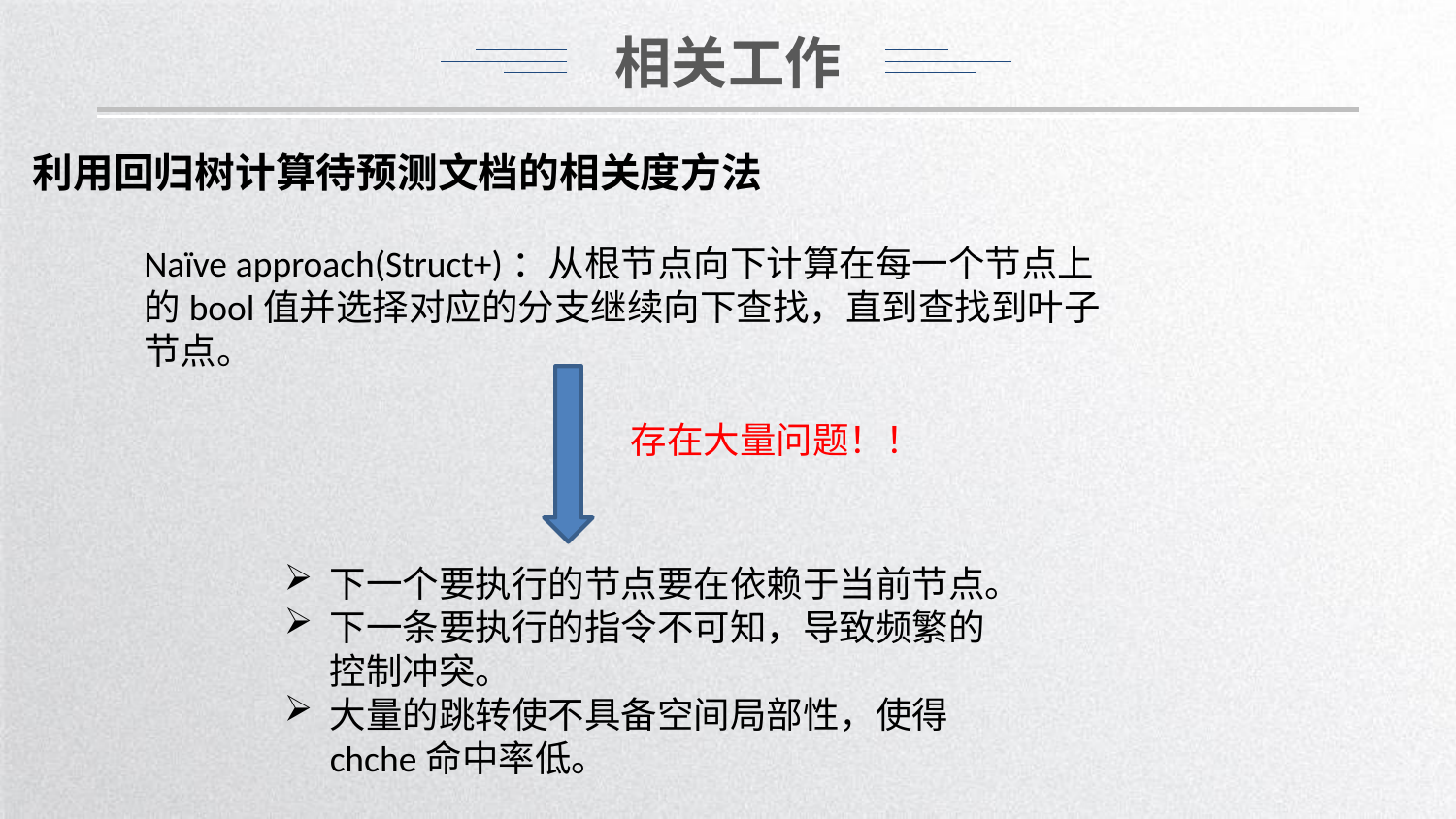

相关工作

利用回归树计算待预测文档的相关度方法
Naïve approach(Struct+)：从根节点向下计算在每一个节点上的bool值并选择对应的分支继续向下查找，直到查找到叶子节点。
存在大量问题！！

下一个要执行的节点要在依赖于当前节点。
下一条要执行的指令不可知，导致频繁的控制冲突。
大量的跳转使不具备空间局部性，使得chche命中率低。